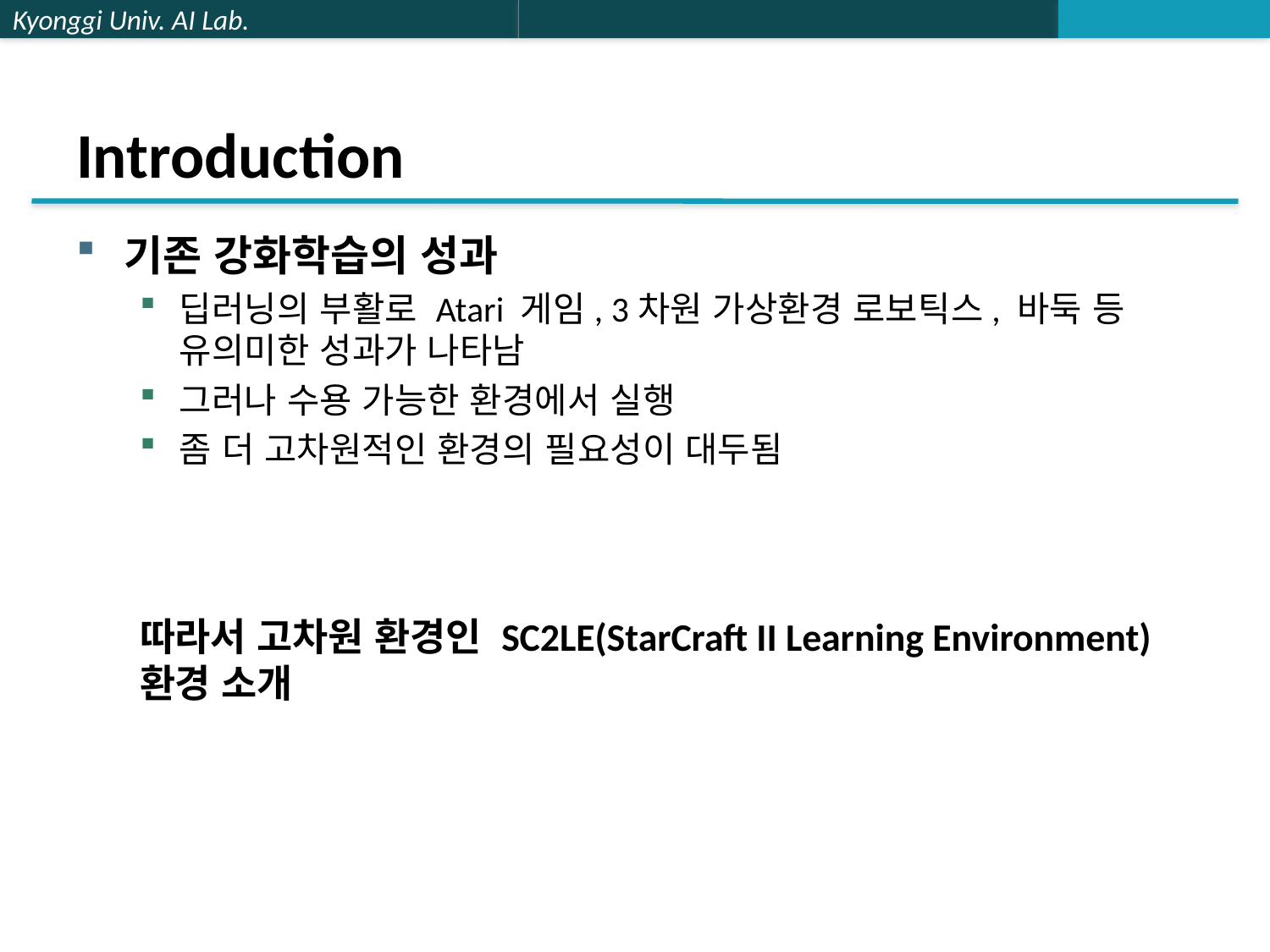

# Introduction
기존 강화학습의 성과
딥러닝의 부활로 Atari 게임, 3차원 가상환경 로보틱스, 바둑 등 유의미한 성과가 나타남
그러나 수용 가능한 환경에서 실행
좀 더 고차원적인 환경의 필요성이 대두됨

따라서 고차원 환경인 SC2LE(StarCraft II Learning Environment)환경 소개